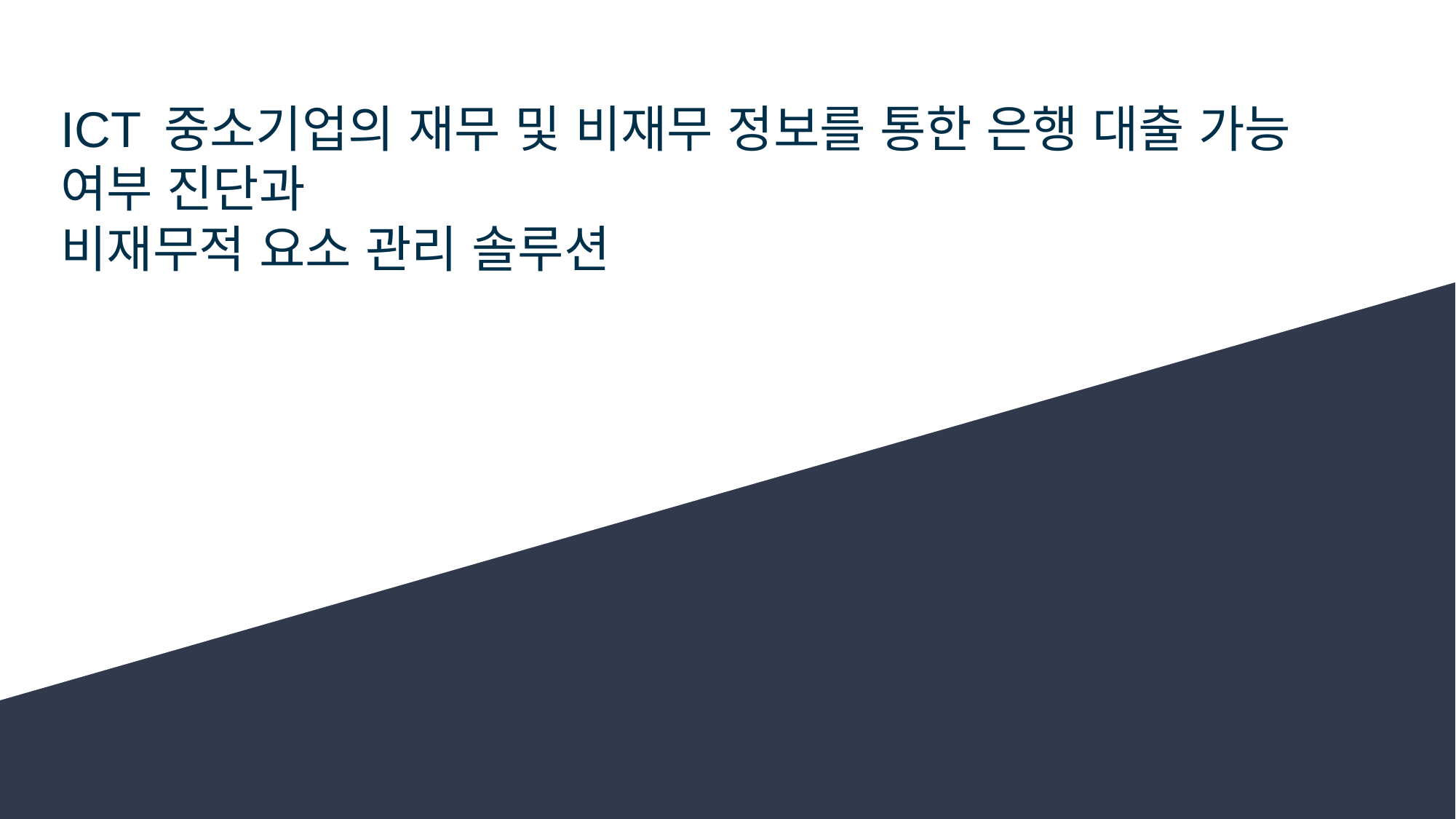

# ICT 중소기업의 재무 및 비재무 정보를 통한 은행 대출 가능 여부 진단과 비재무적 요소 관리 솔루션